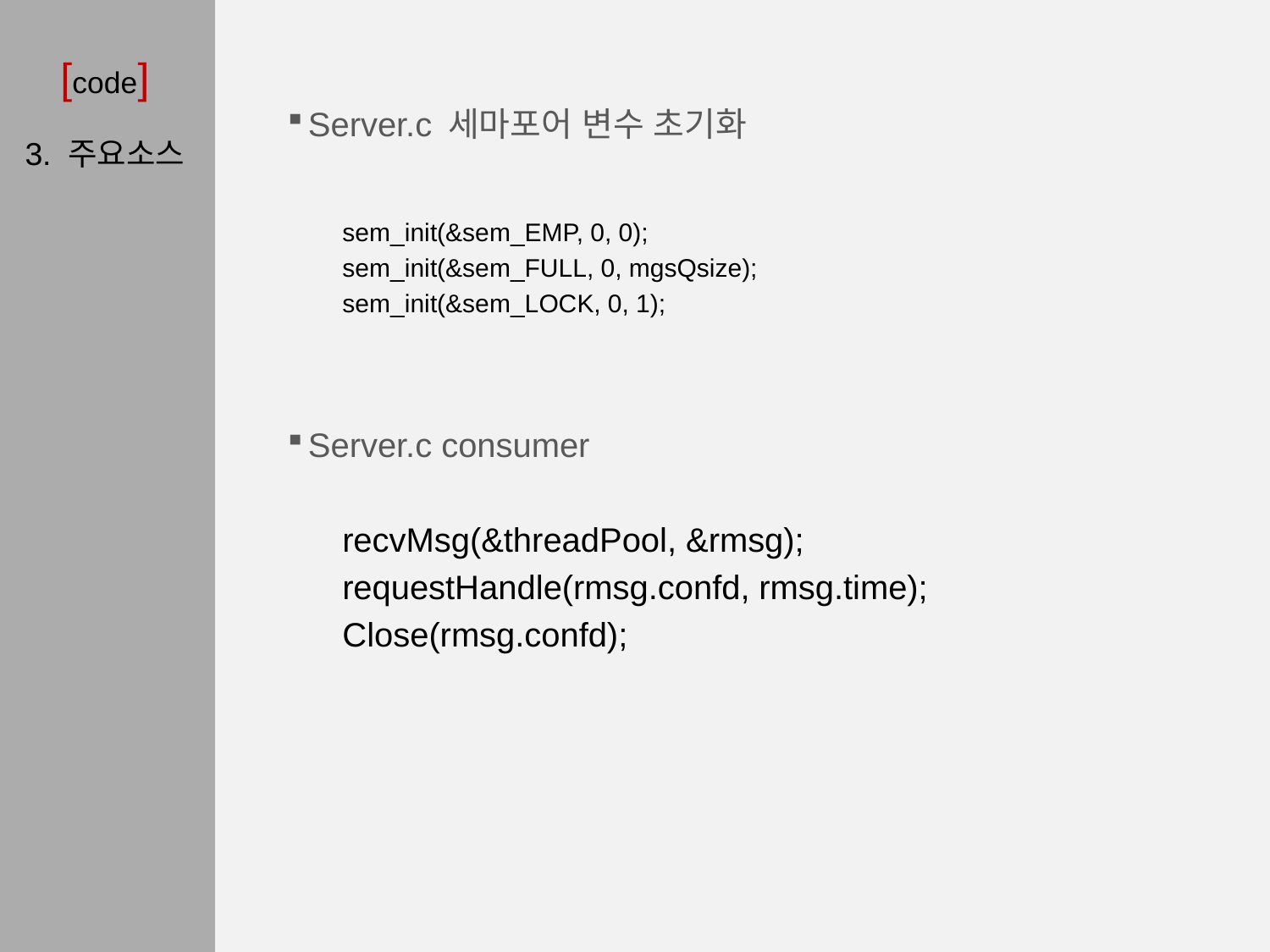

# [code]
Server.c 세마포어 변수 초기화

sem_init(&sem_EMP, 0, 0);
sem_init(&sem_FULL, 0, mgsQsize);
sem_init(&sem_LOCK, 0, 1);

Server.c consumer

recvMsg(&threadPool, &rmsg);
requestHandle(rmsg.confd, rmsg.time);
Close(rmsg.confd);

3. 주요소스

7